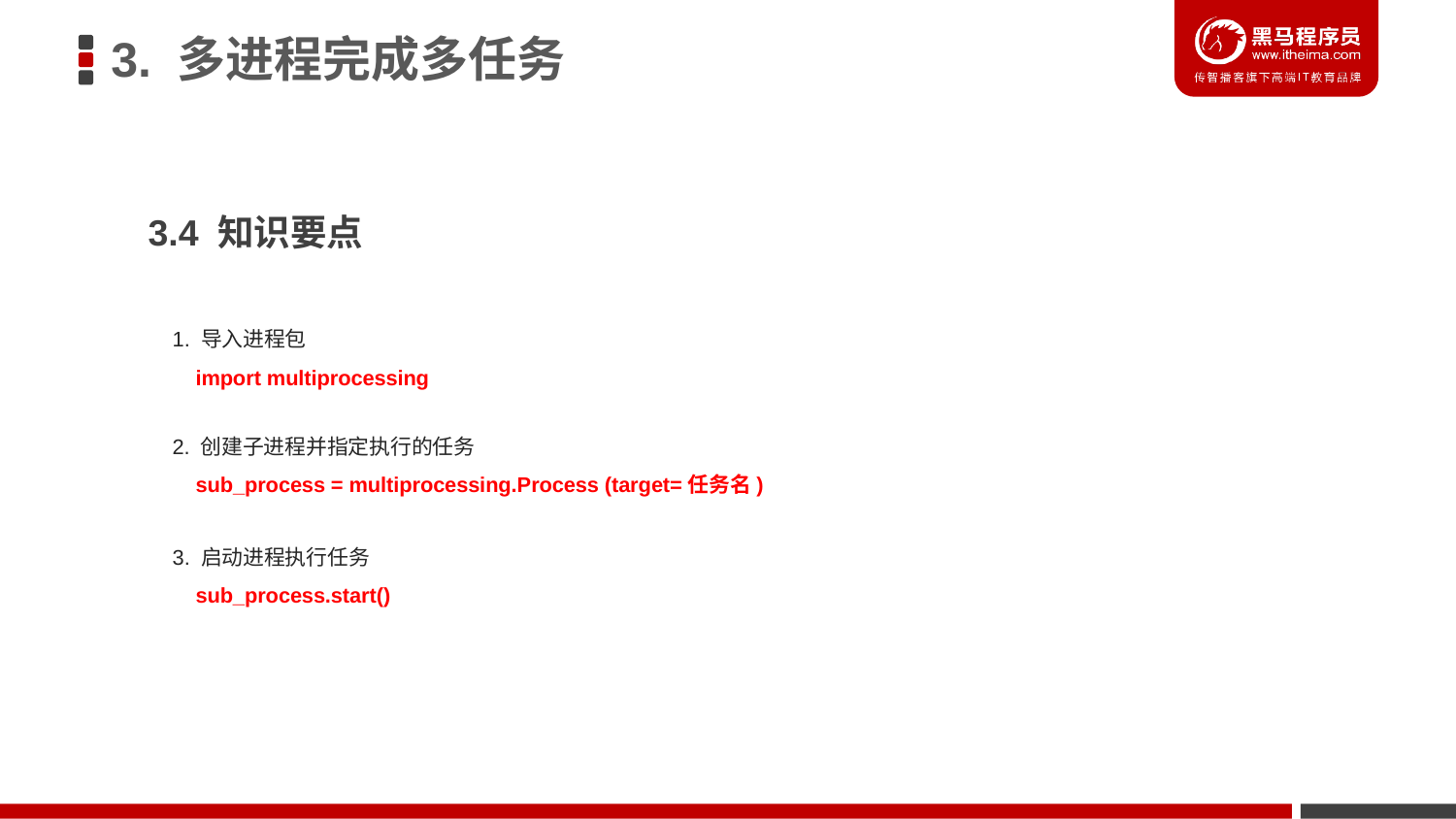

3. 多进程完成多任务
3.4 知识要点
1. 导入进程包
    import multiprocessing
2. 创建子进程并指定执行的任务
    sub_process = multiprocessing.Process (target=任务名)
3. 启动进程执行任务
    sub_process.start()